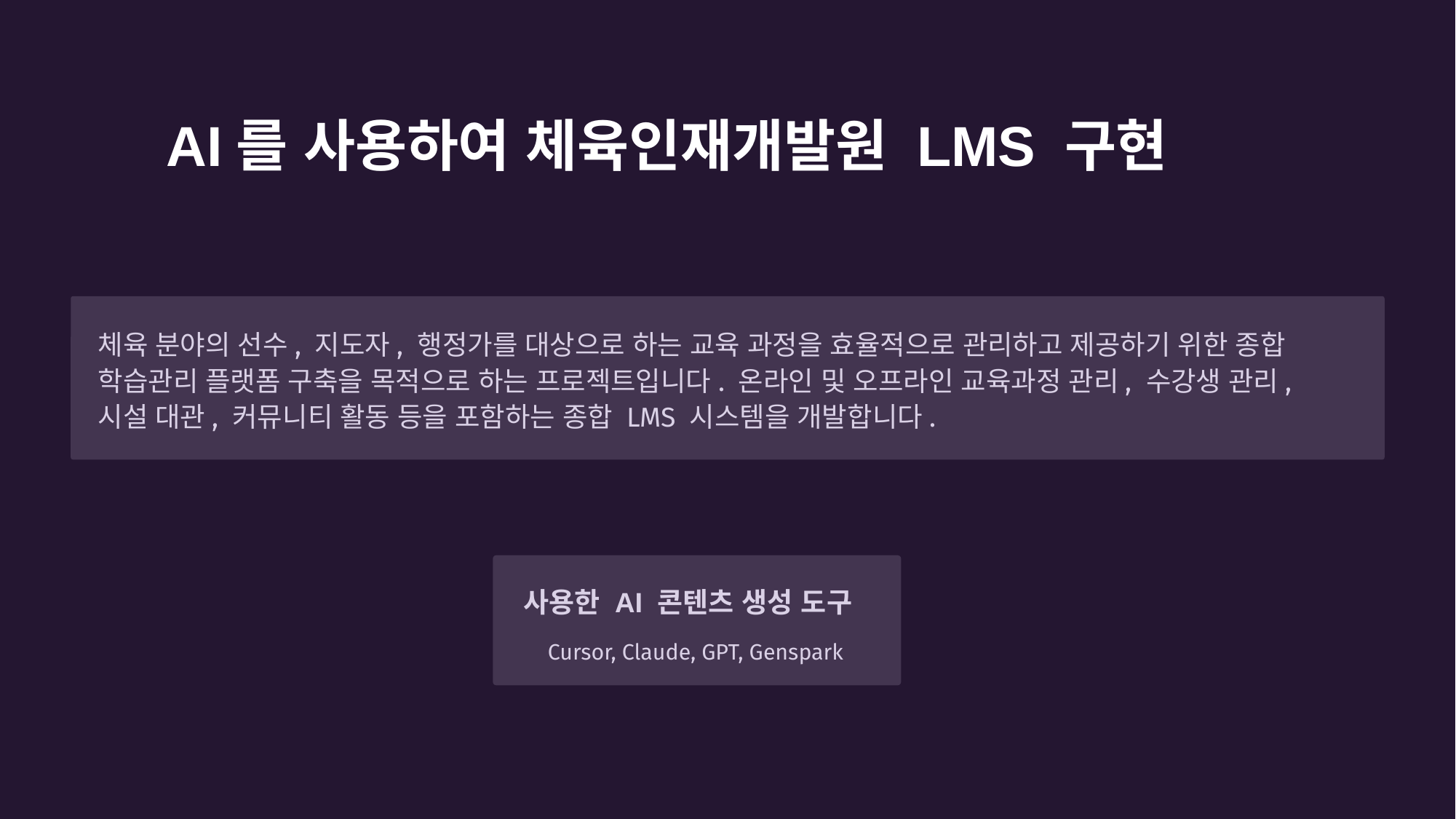

AI를 사용하여 체육인재개발원 LMS 구현

체육 분야의 선수, 지도자, 행정가를 대상으로 하는 교육 과정을 효율적으로 관리하고 제공하기 위한 종합 학습관리 플랫폼 구축을 목적으로 하는 프로젝트입니다. 온라인 및 오프라인 교육과정 관리, 수강생 관리, 시설 대관, 커뮤니티 활동 등을 포함하는 종합 LMS 시스템을 개발합니다.

사용한 AI 콘텐츠 생성 도구
Cursor, Claude, GPT, Genspark